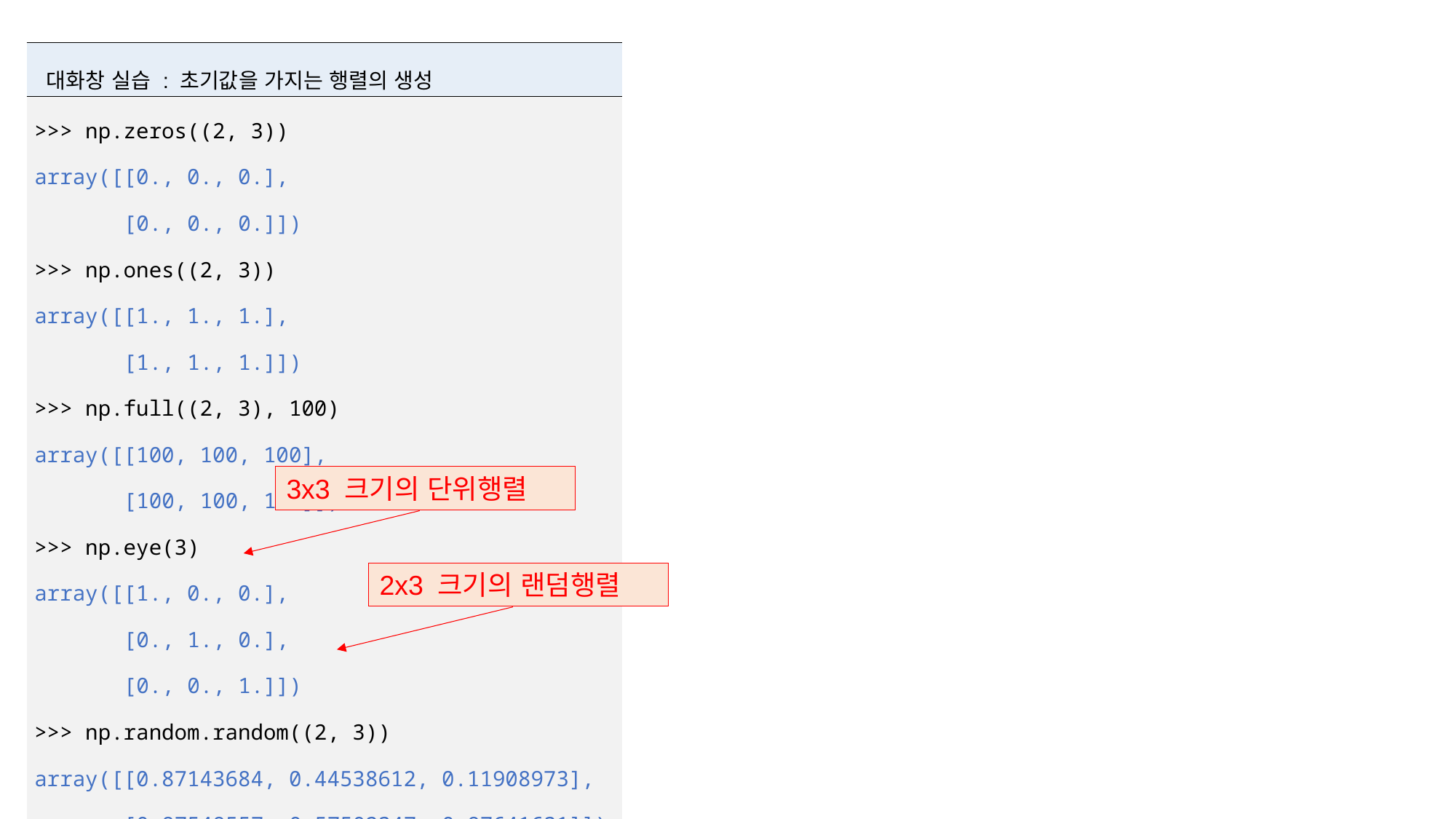

| 대화창 실습 : 초기값을 가지는 행렬의 생성 |
| --- |
| >>> np.zeros((2, 3)) array([[0., 0., 0.], [0., 0., 0.]]) >>> np.ones((2, 3)) array([[1., 1., 1.], [1., 1., 1.]]) >>> np.full((2, 3), 100) array([[100, 100, 100], [100, 100, 100]]) >>> np.eye(3) array([[1., 0., 0.], [0., 1., 0.], [0., 0., 1.]]) >>> np.random.random((2, 3)) array([[0.87143684, 0.44538612, 0.11908973], [0.87548557, 0.57502347, 0.87641631]]) |
3x3 크기의 단위행렬
2x3 크기의 랜덤행렬